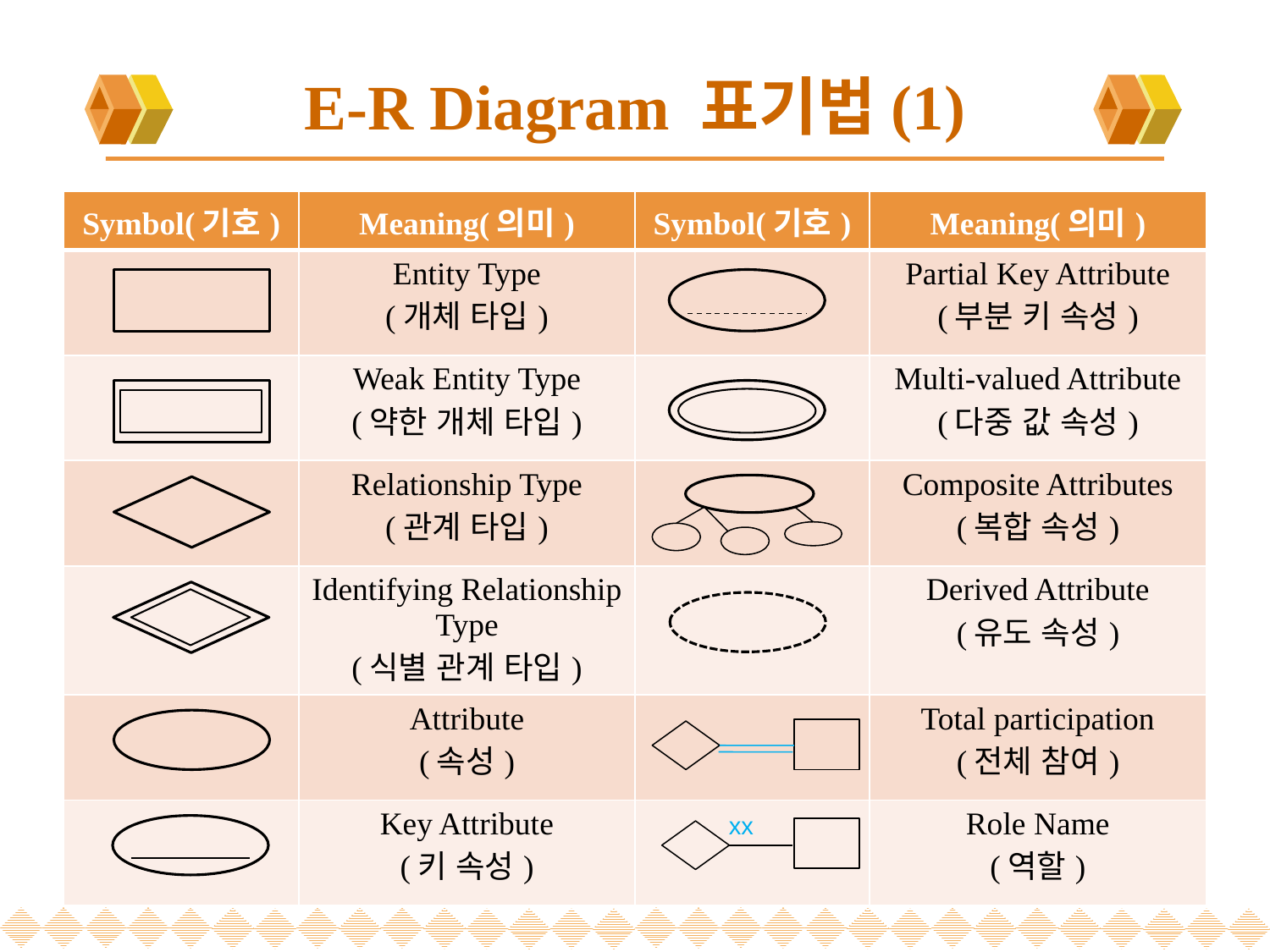

# E-R Diagram 표기법(1)
| Symbol(기호) | Meaning(의미) | Symbol(기호) | Meaning(의미) |
| --- | --- | --- | --- |
|  | Entity Type (개체 타입) |  | Partial Key Attribute (부분 키 속성) |
|  | Weak Entity Type (약한 개체 타입) |  | Multi-valued Attribute (다중 값 속성) |
|  | Relationship Type (관계 타입) |  | Composite Attributes (복합 속성) |
|  | Identifying Relationship Type (식별 관계 타입) |  | Derived Attribute (유도 속성) |
|  | Attribute (속성) |  | Total participation (전체 참여) |
|  | Key Attribute (키 속성) |  | Role Name (역할) |

xx